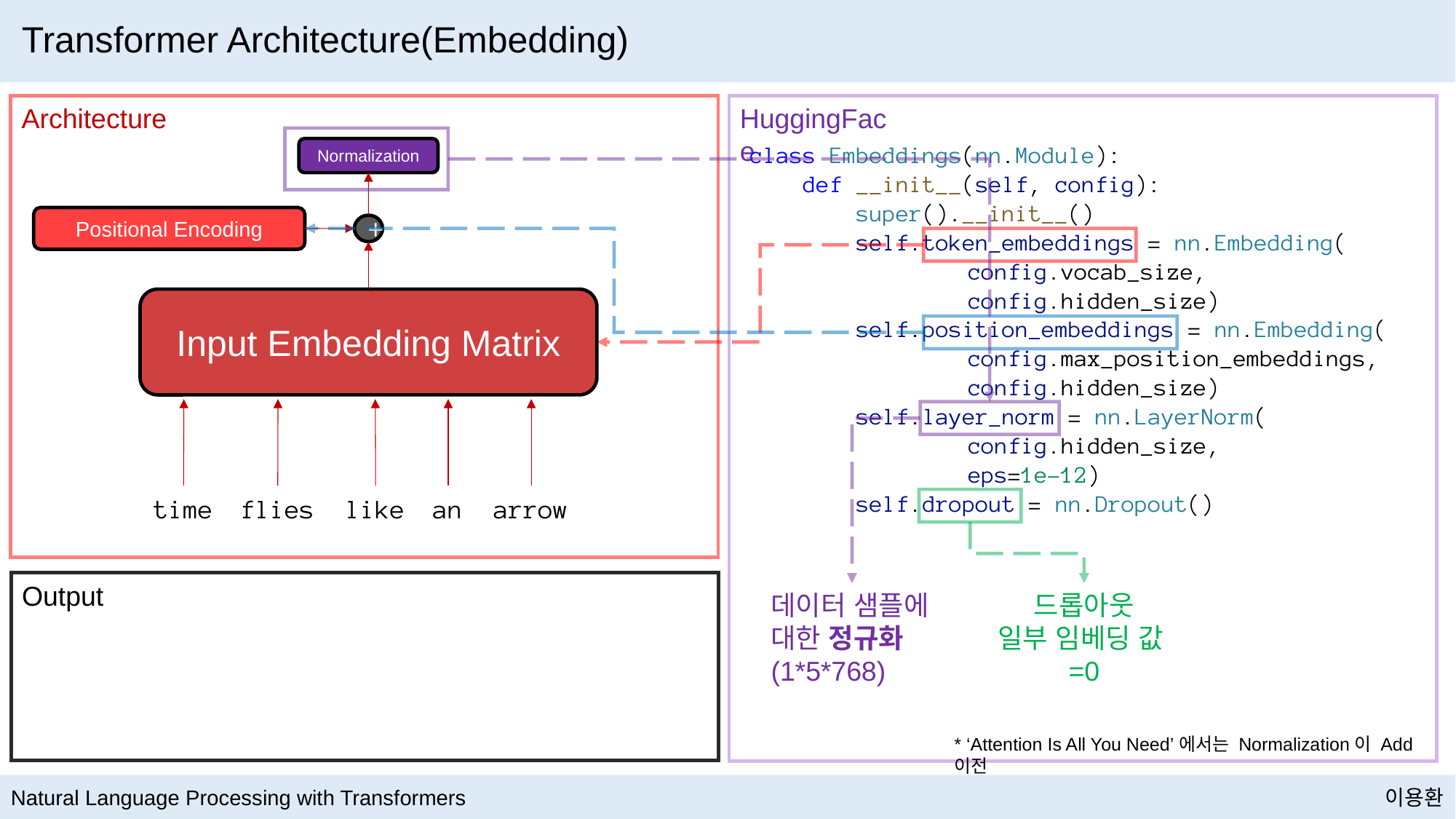

# Transformer Architecture(Embedding)

Architecture
HuggingFace

class Embeddings(nn.Module):
    def __init__(self, config):
        super().__init__()
        self.token_embeddings = nn.Embedding(
		config.vocab_size, 				config.hidden_size)
        self.position_embeddings = nn.Embedding(
		config.max_position_embeddings, 			config.hidden_size)
        self.layer_norm = nn.LayerNorm(
		config.hidden_size,
		eps=1e-12)
        self.dropout = nn.Dropout()
Normalization
Positional Encoding
+

Input Embedding Matrix
time
flies
like
an
arrow

Output
데이터 샘플에 대한 정규화
(1*5*768)
드롭아웃
일부 임베딩 값=0
* ‘Attention Is All You Need’에서는 Normalization이 Add 이전